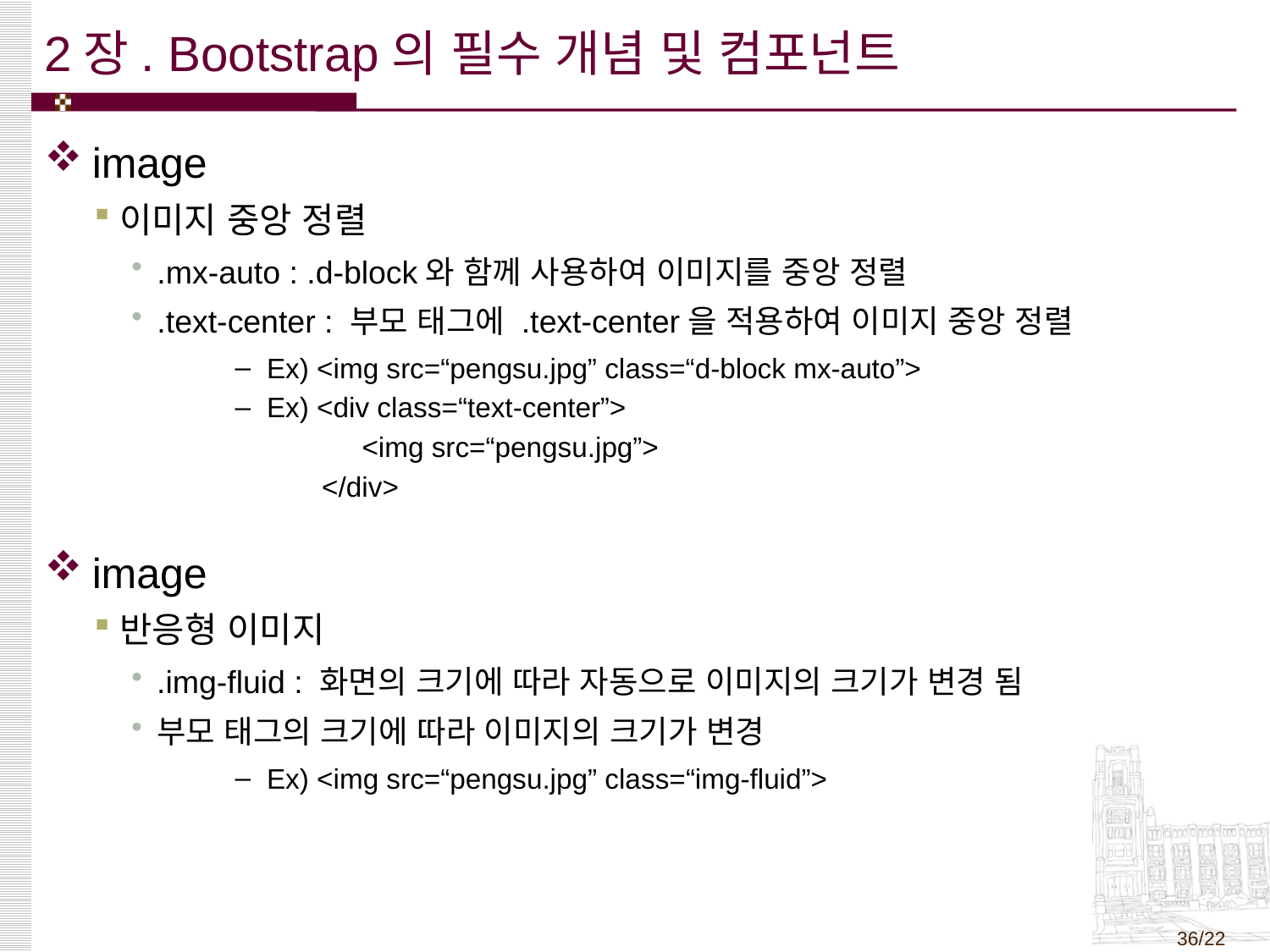

# 2장. Bootstrap의 필수 개념 및 컴포넌트
image
이미지 중앙 정렬
.mx-auto : .d-block와 함께 사용하여 이미지를 중앙 정렬
.text-center : 부모 태그에 .text-center을 적용하여 이미지 중앙 정렬
Ex) <img src=“pengsu.jpg” class=“d-block mx-auto”>
Ex) <div class=“text-center”>
<img src=“pengsu.jpg”>
   </div>
image
반응형 이미지
.img-fluid : 화면의 크기에 따라 자동으로 이미지의 크기가 변경 됨
부모 태그의 크기에 따라 이미지의 크기가 변경
Ex) <img src=“pengsu.jpg” class=“img-fluid”>